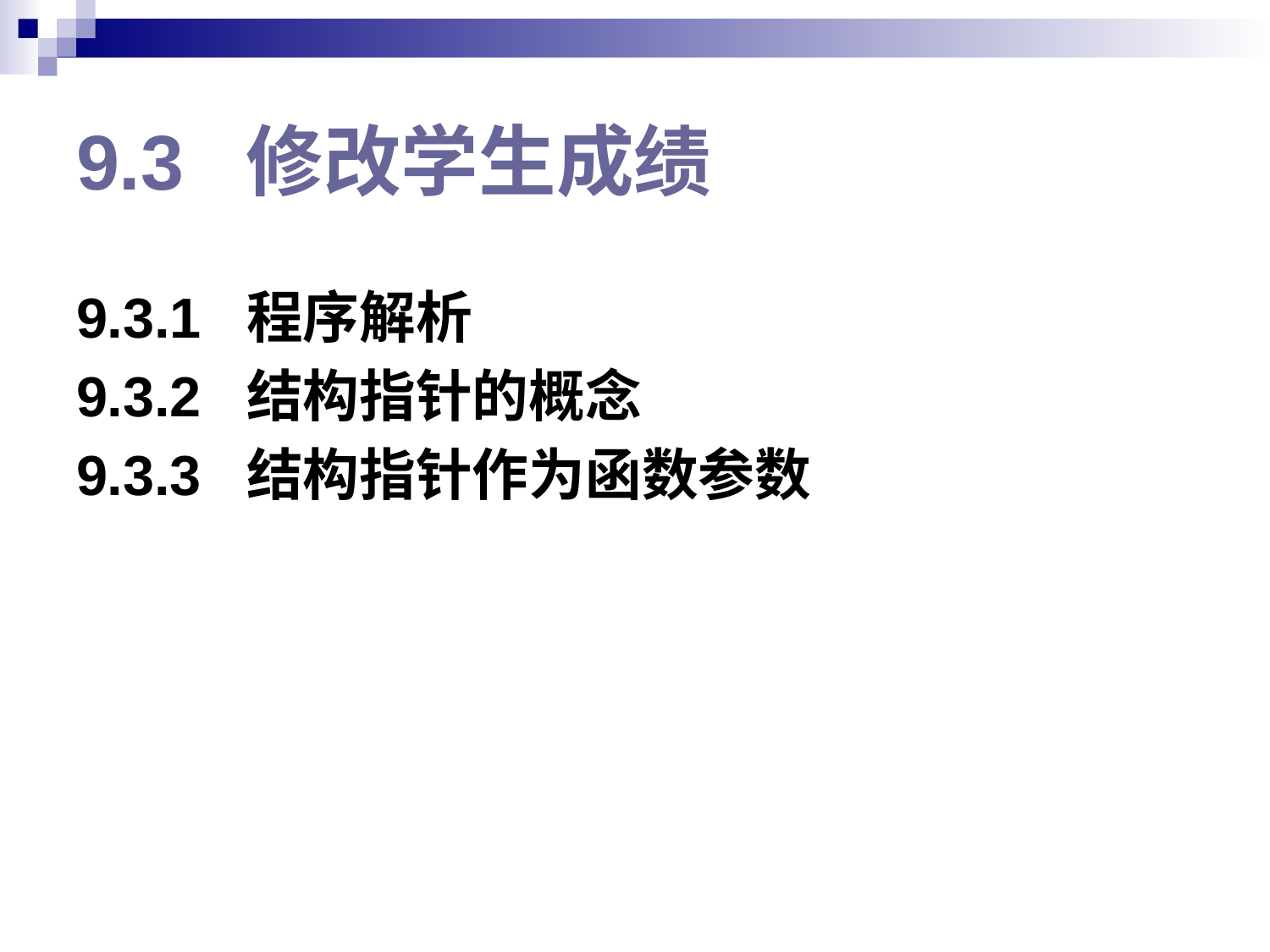

# 9.3  修改学生成绩
9.3.1  程序解析
9.3.2  结构指针的概念
9.3.3  结构指针作为函数参数